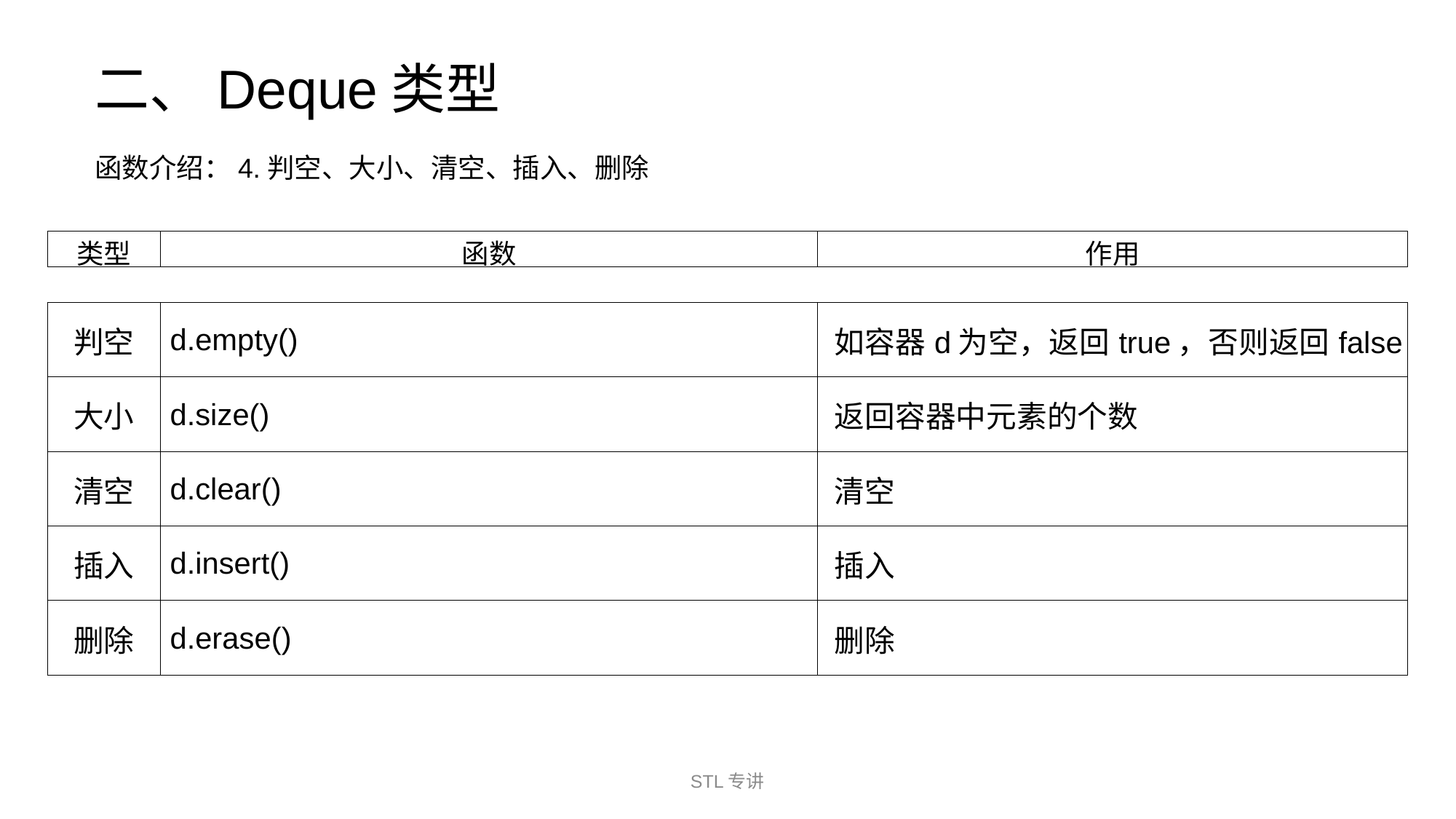

二、Deque类型
函数介绍：4.判空、大小、清空、插入、删除
| 类型 | 函数 | 作用 |
| --- | --- | --- |
| 判空 | d.empty() | 如容器d为空，返回true，否则返回false |
| --- | --- | --- |
| 大小 | d.size() | 返回容器中元素的个数 |
| 清空 | d.clear() | 清空 |
| 插入 | d.insert() | 插入 |
| 删除 | d.erase() | 删除 |

STL专讲
15